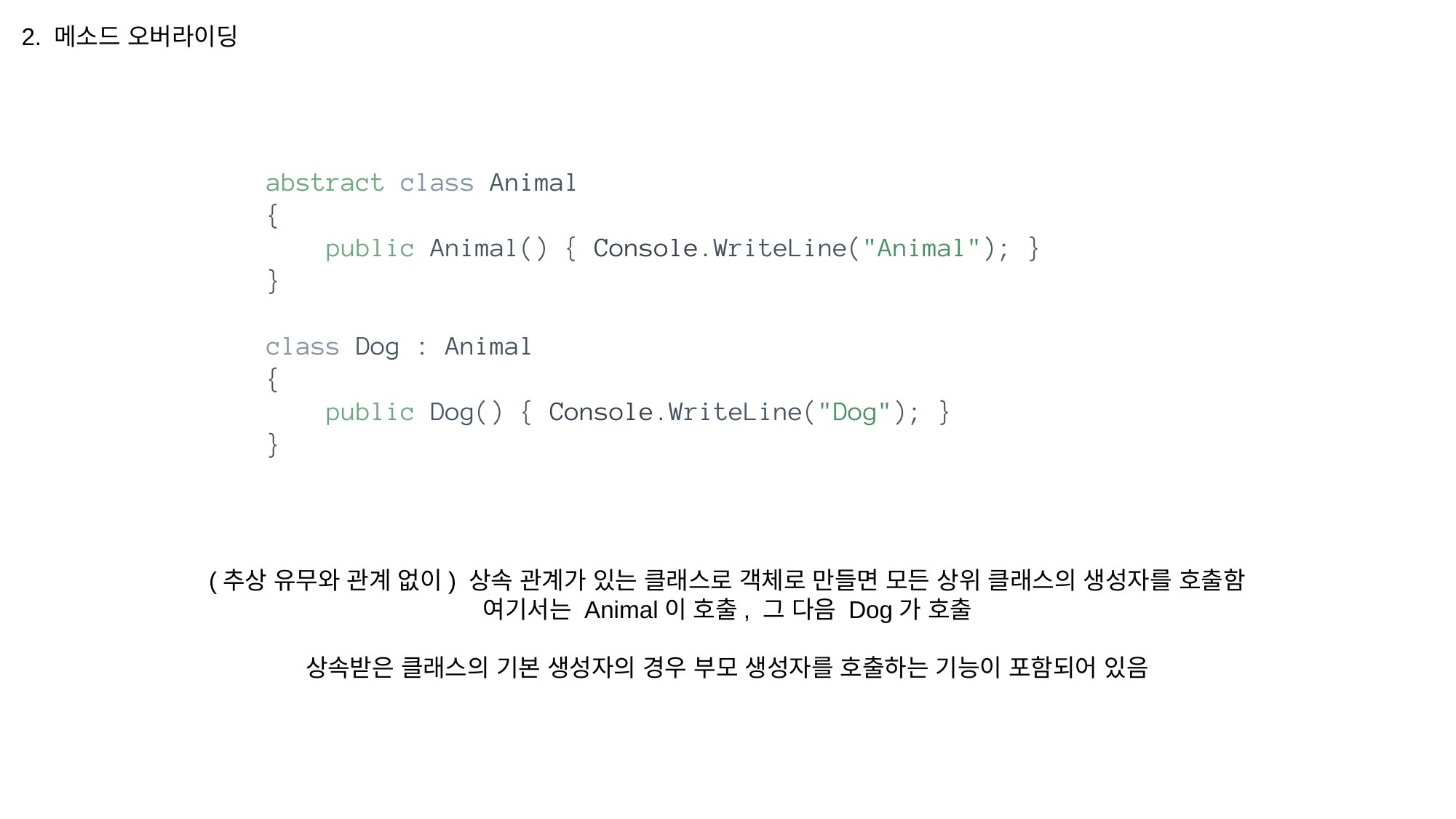

2. 메소드 오버라이딩
abstract class Animal
{
    public Animal() { Console.WriteLine("Animal"); }
}
class Dog : Animal
{
    public Dog() { Console.WriteLine("Dog"); }
}
(추상 유무와 관계 없이) 상속 관계가 있는 클래스로 객체로 만들면 모든 상위 클래스의 생성자를 호출함
여기서는 Animal이 호출, 그 다음 Dog가 호출

상속받은 클래스의 기본 생성자의 경우 부모 생성자를 호출하는 기능이 포함되어 있음